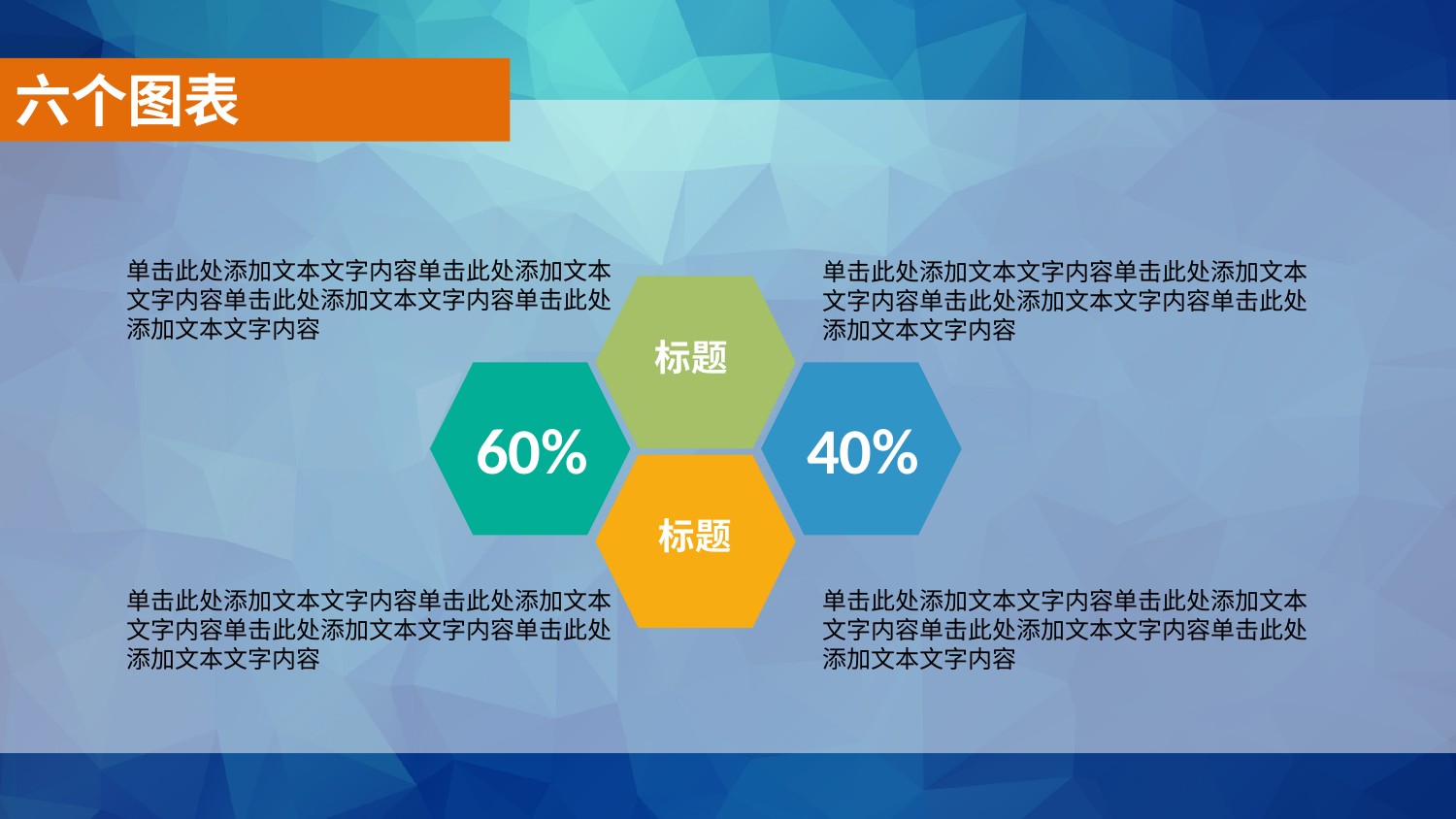

六个图表

单击此处添加文本文字内容单击此处添加文本文字内容单击此处添加文本文字内容单击此处添加文本文字内容
单击此处添加文本文字内容单击此处添加文本文字内容单击此处添加文本文字内容单击此处添加文本文字内容

标题

60%
40%

标题
单击此处添加文本文字内容单击此处添加文本文字内容单击此处添加文本文字内容单击此处添加文本文字内容
单击此处添加文本文字内容单击此处添加文本文字内容单击此处添加文本文字内容单击此处添加文本文字内容